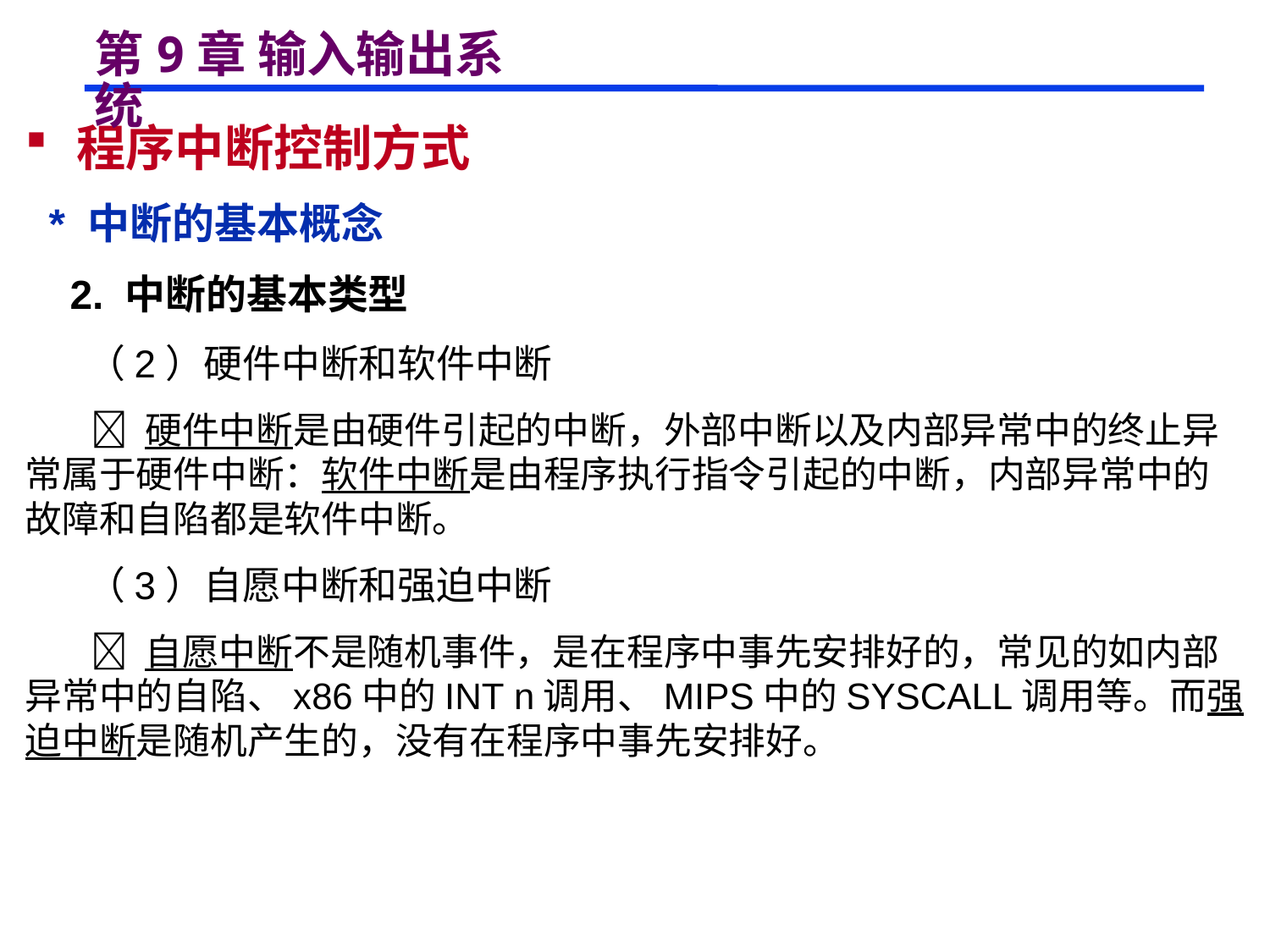

# 第9章 输入输出系统
 程序中断控制方式
  * 中断的基本概念
    2. 中断的基本类型
      （2）硬件中断和软件中断
        ♦ 硬件中断是由硬件引起的中断，外部中断以及内部异常中的终止异常属于硬件中断：软件中断是由程序执行指令引起的中断，内部异常中的故障和自陷都是软件中断。
      （3）自愿中断和强迫中断
        ♦ 自愿中断不是随机事件，是在程序中事先安排好的，常见的如内部异常中的自陷、x86中的INT n调用、MIPS中的SYSCALL调用等。而强迫中断是随机产生的，没有在程序中事先安排好。